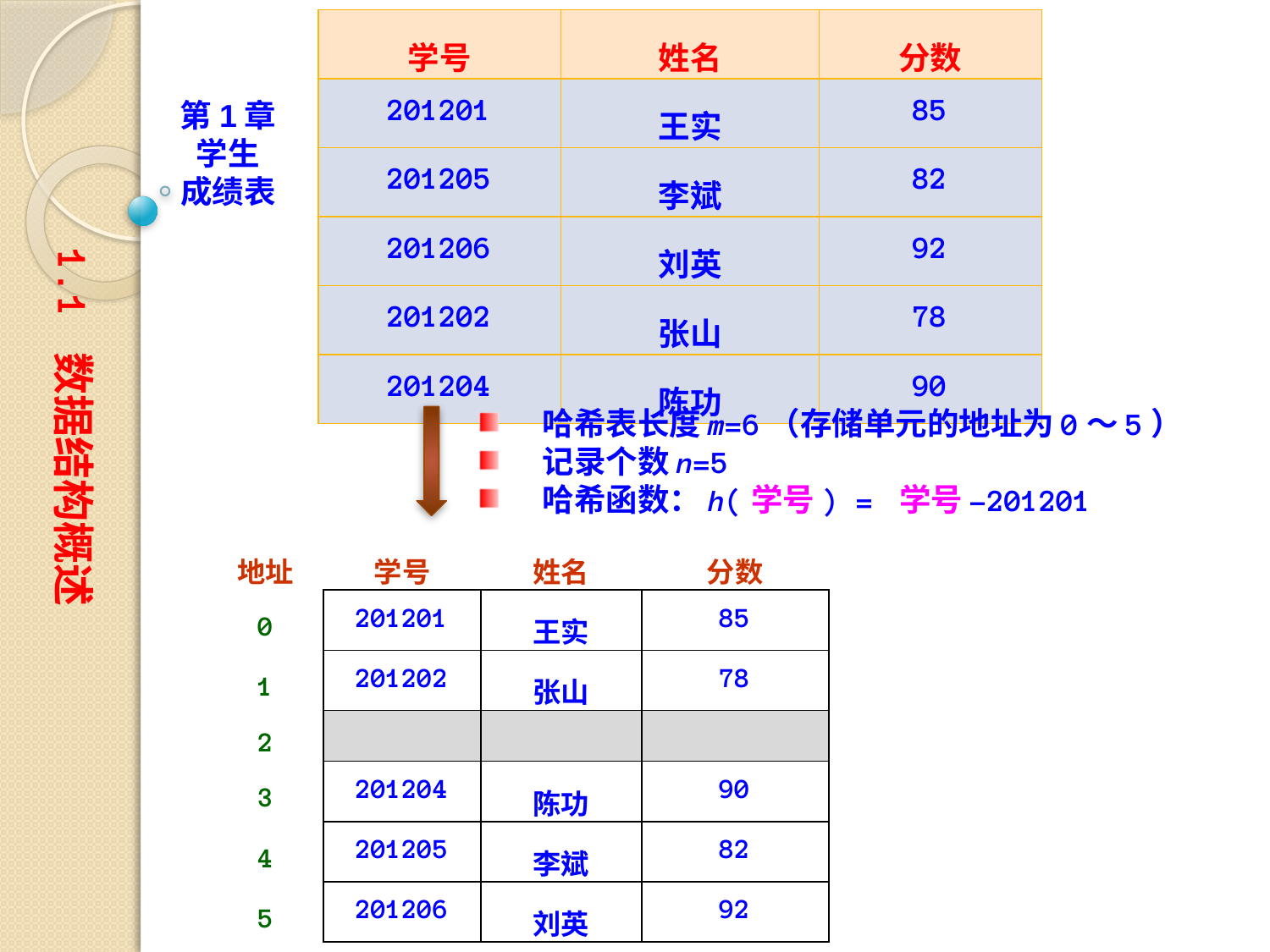

| 学号 | 姓名 | 分数 |
| --- | --- | --- |
| 201201 | 王实 | 85 |
| 201205 | 李斌 | 82 |
| 201206 | 刘英 | 92 |
| 201202 | 张山 | 78 |
| 201204 | 陈功 | 90 |
第1章
学生
成绩表
1.1 数据结构概述
哈希表长度m=6（存储单元的地址为0～5）
记录个数n=5
哈希函数：h(学号) = 学号-201201

| 地址 | 学号 | 姓名 | 分数 |
| --- | --- | --- | --- |
| 0 | 201201 | 王实 | 85 |
| 1 | 201202 | 张山 | 78 |
| 2 |  |  |  |
| 3 | 201204 | 陈功 | 90 |
| 4 | 201205 | 李斌 | 82 |
| 5 | 201206 | 刘英 | 92 |